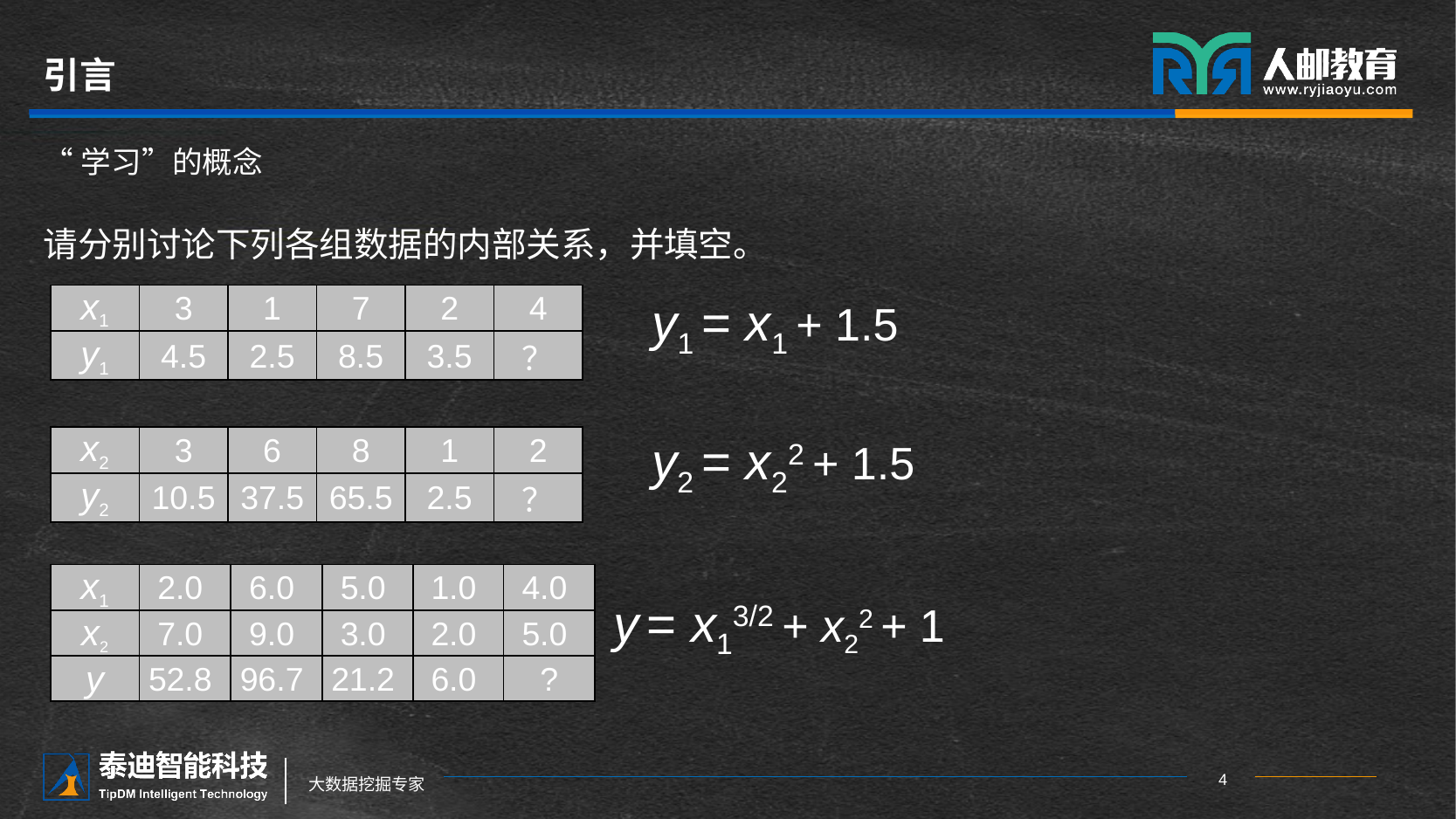

# 引言
“学习”的概念
请分别讨论下列各组数据的内部关系，并填空。
| x1 | 3 | 1 | 7 | 2 | 4 |
| --- | --- | --- | --- | --- | --- |
| y1 | 4.5 | 2.5 | 8.5 | 3.5 | ？ |
y1 = x1 + 1.5
y2 = x22 + 1.5
| x2 | 3 | 6 | 8 | 1 | 2 |
| --- | --- | --- | --- | --- | --- |
| y2 | 10.5 | 37.5 | 65.5 | 2.5 | ？ |
| x1 | 2.0 | 6.0 | 5.0 | 1.0 | 4.0 |
| --- | --- | --- | --- | --- | --- |
| x2 | 7.0 | 9.0 | 3.0 | 2.0 | 5.0 |
| y | 52.8 | 96.7 | 21.2 | 6.0 | ? |
y = x13/2 + x22 + 1